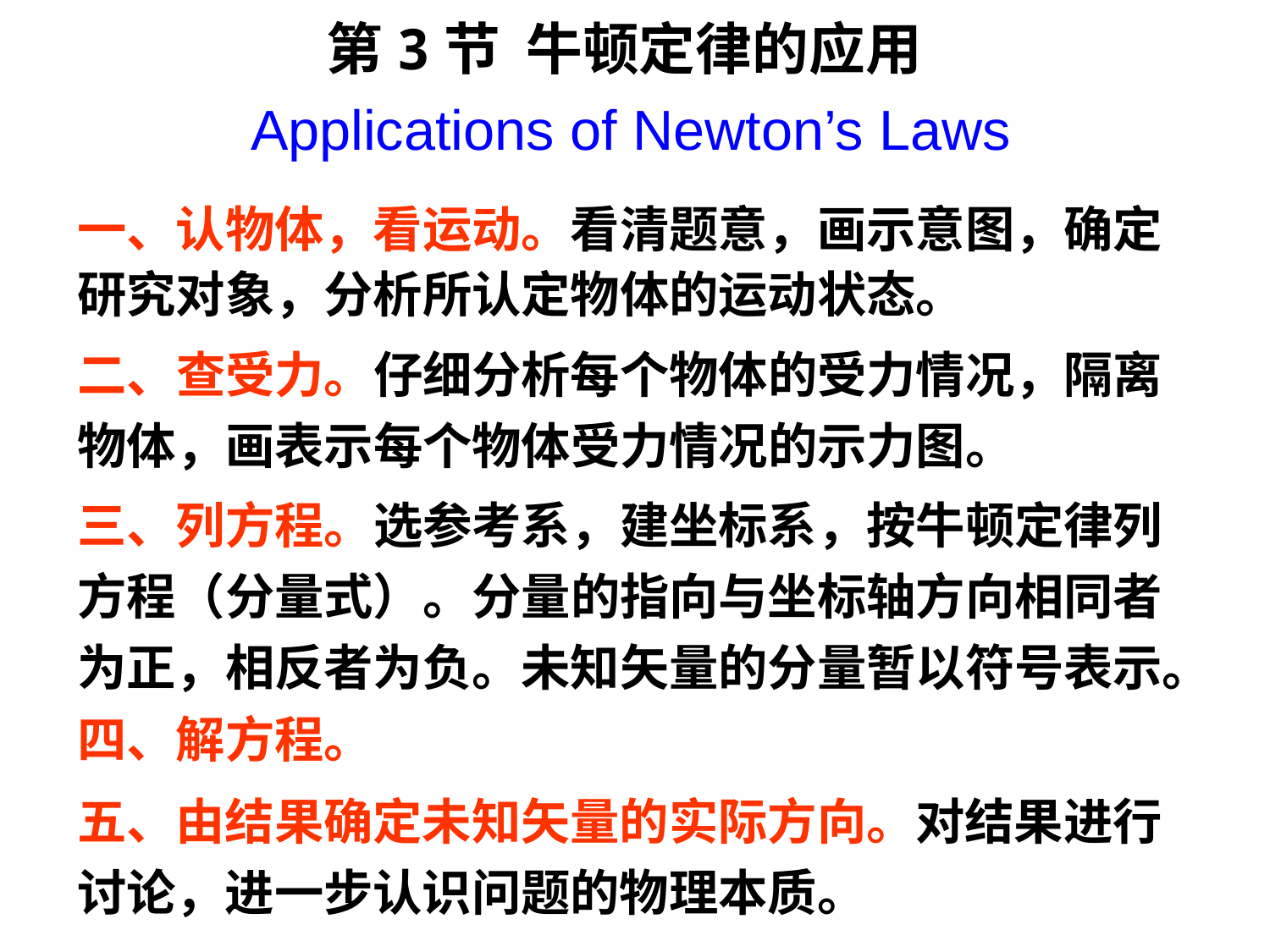

第3节  牛顿定律的应用
Applications of Newton’s Laws
一、认物体，看运动。看清题意，画示意图，确定研究对象，分析所认定物体的运动状态。
二、查受力。仔细分析每个物体的受力情况，隔离物体，画表示每个物体受力情况的示力图。
三、列方程。选参考系，建坐标系，按牛顿定律列方程（分量式）。分量的指向与坐标轴方向相同者为正，相反者为负。未知矢量的分量暂以符号表示。
四、解方程。
五、由结果确定未知矢量的实际方向。对结果进行讨论，进一步认识问题的物理本质。
16